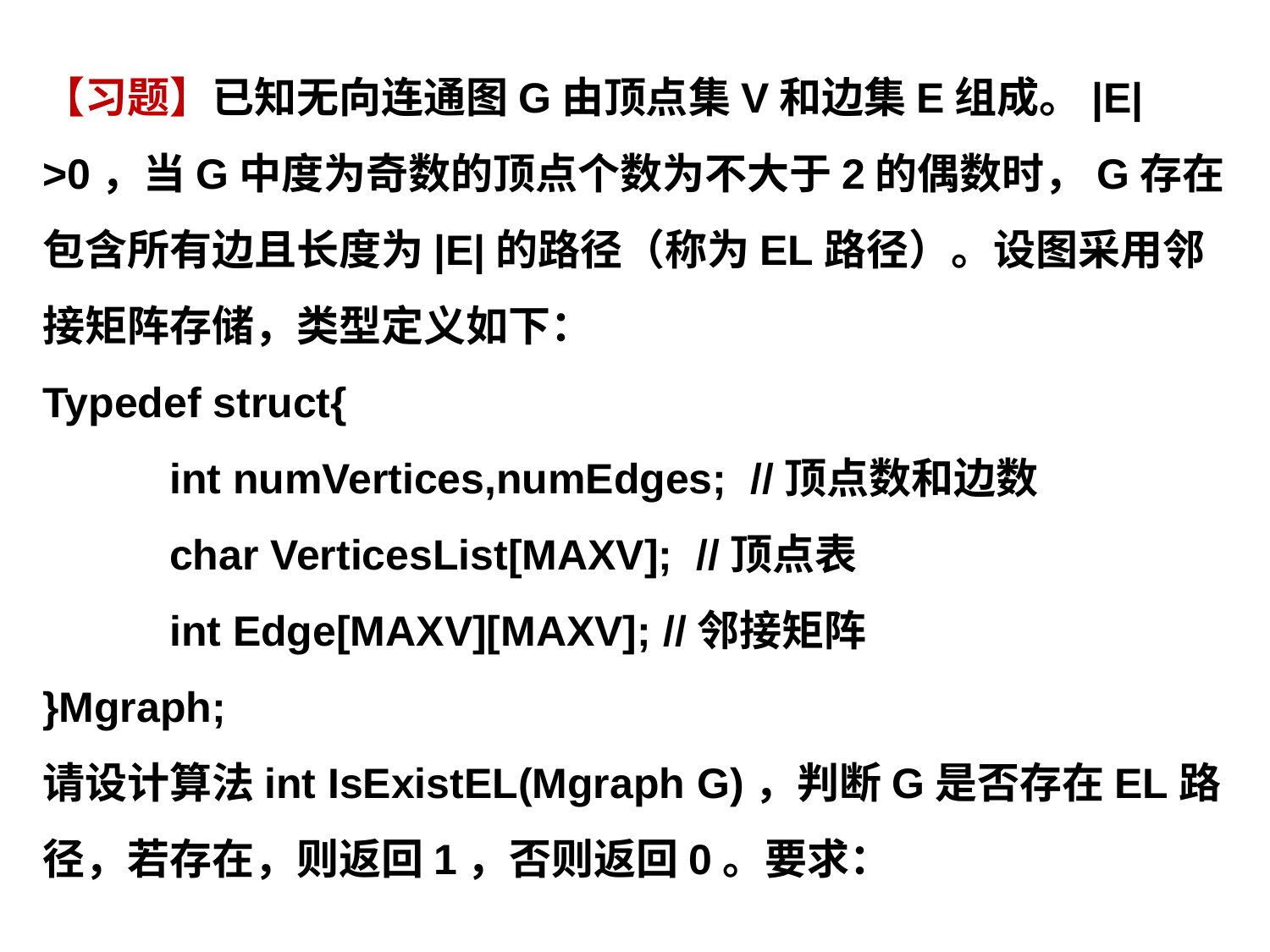

【习题】已知无向连通图G由顶点集V和边集E组成。|E|>0，当G中度为奇数的顶点个数为不大于2的偶数时，G存在包含所有边且长度为|E|的路径（称为EL路径）。设图采用邻接矩阵存储，类型定义如下：
Typedef struct{
	int numVertices,numEdges;  //顶点数和边数
	char VerticesList[MAXV];  //顶点表
	int Edge[MAXV][MAXV]; //邻接矩阵
}Mgraph;
请设计算法int IsExistEL(Mgraph G)，判断G是否存在EL路径，若存在，则返回1，否则返回0。要求：